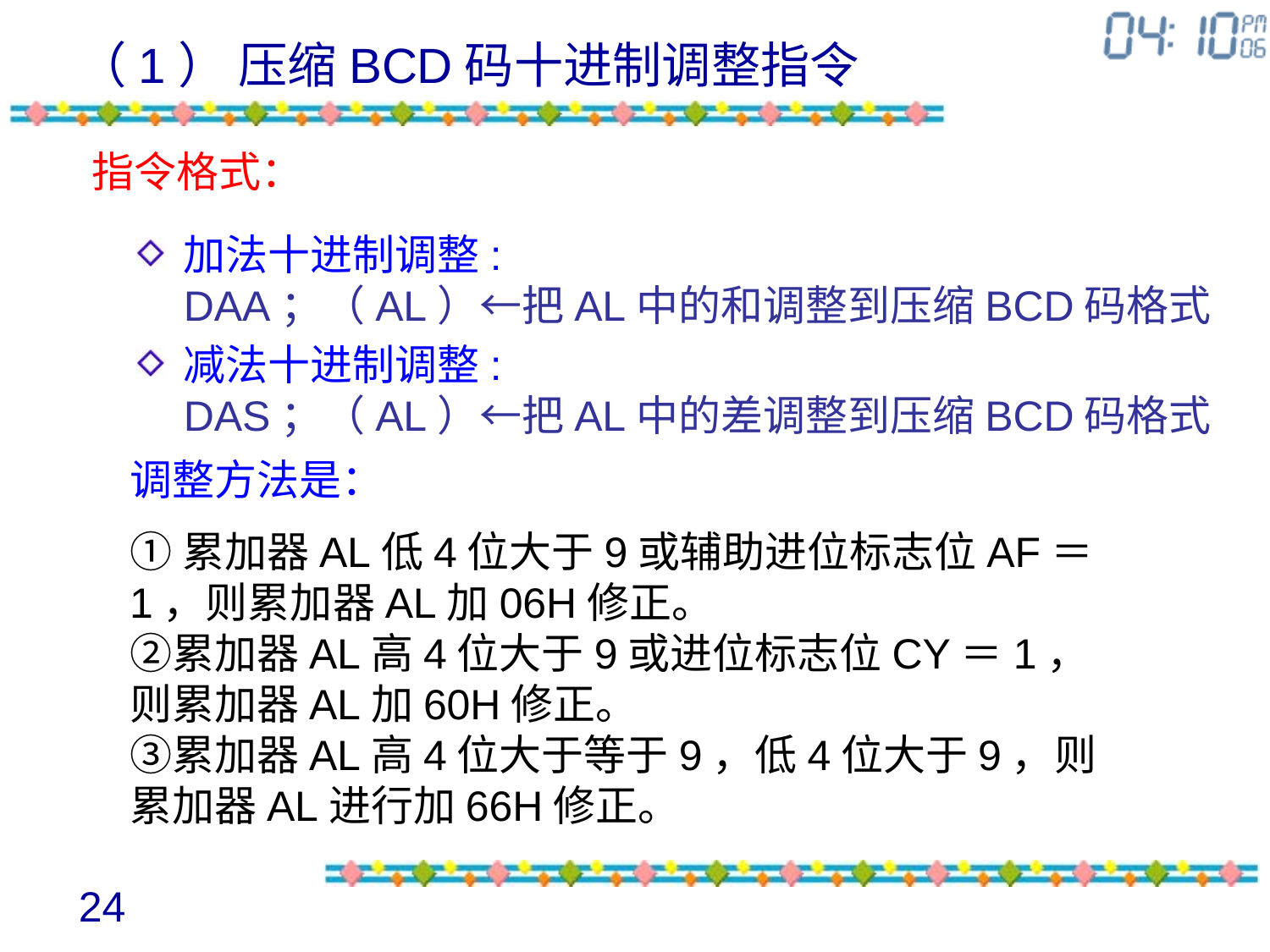

# （1） 压缩BCD码十进制调整指令
指令格式：
加法十进制调整:
DAA；（AL）←把AL中的和调整到压缩BCD码格式
减法十进制调整:
DAS；（AL）←把AL中的差调整到压缩BCD码格式
调整方法是：
①累加器AL低4位大于9或辅助进位标志位AF＝1，则累加器AL加06H修正。
②累加器AL高4位大于9或进位标志位CY＝1，则累加器AL加60H修正。
③累加器AL高4位大于等于9，低4位大于9，则累加器AL进行加66H修正。